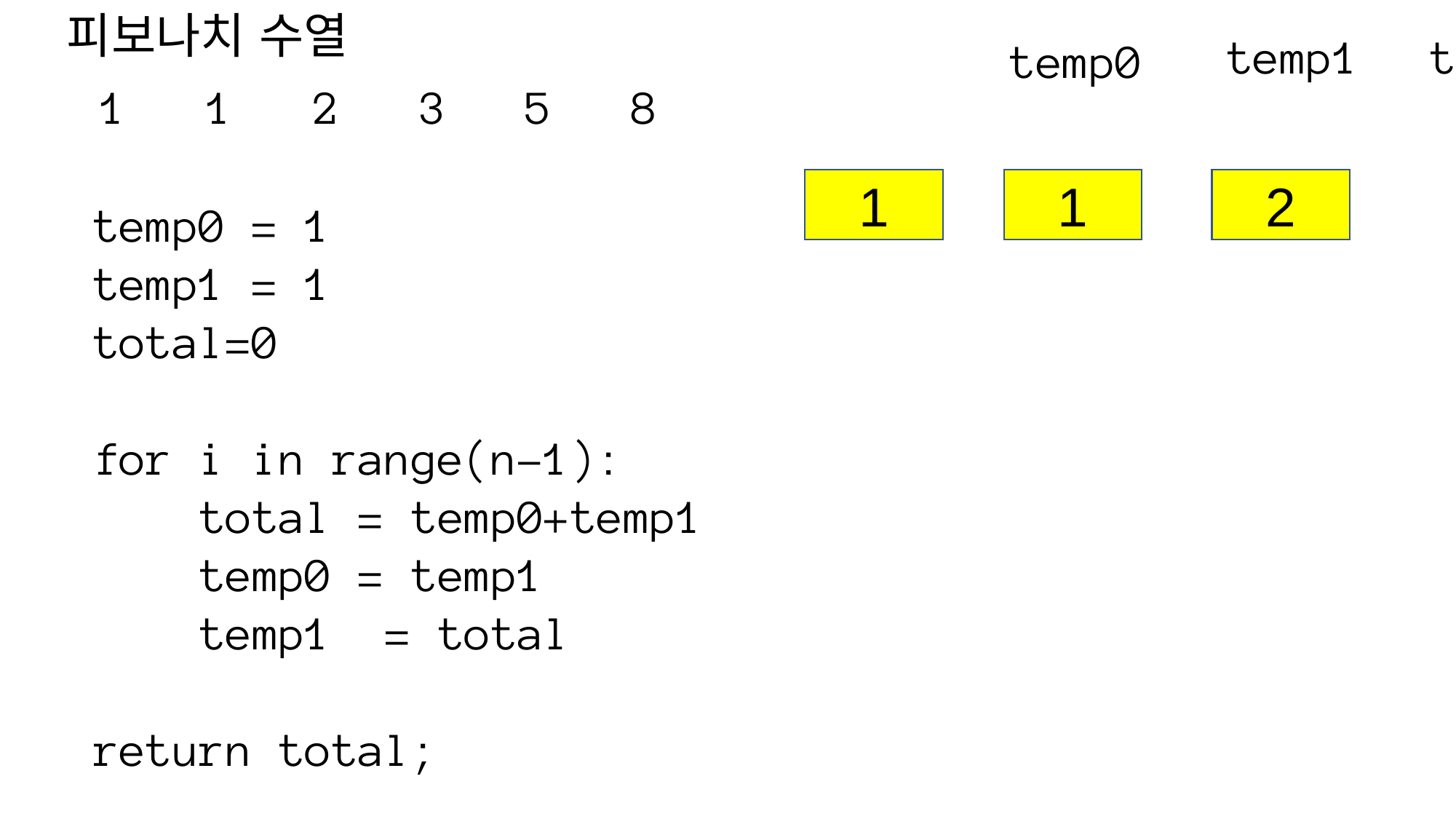

피보나치 수열
temp1
total
temp0
1   1   2   3   5   8
1
1
2
    temp0 = 1
    temp1 = 1
    total=0

    for i in range(n-1):
        total = temp0+temp1
        temp0 = temp1
        temp1  = total

    return total;